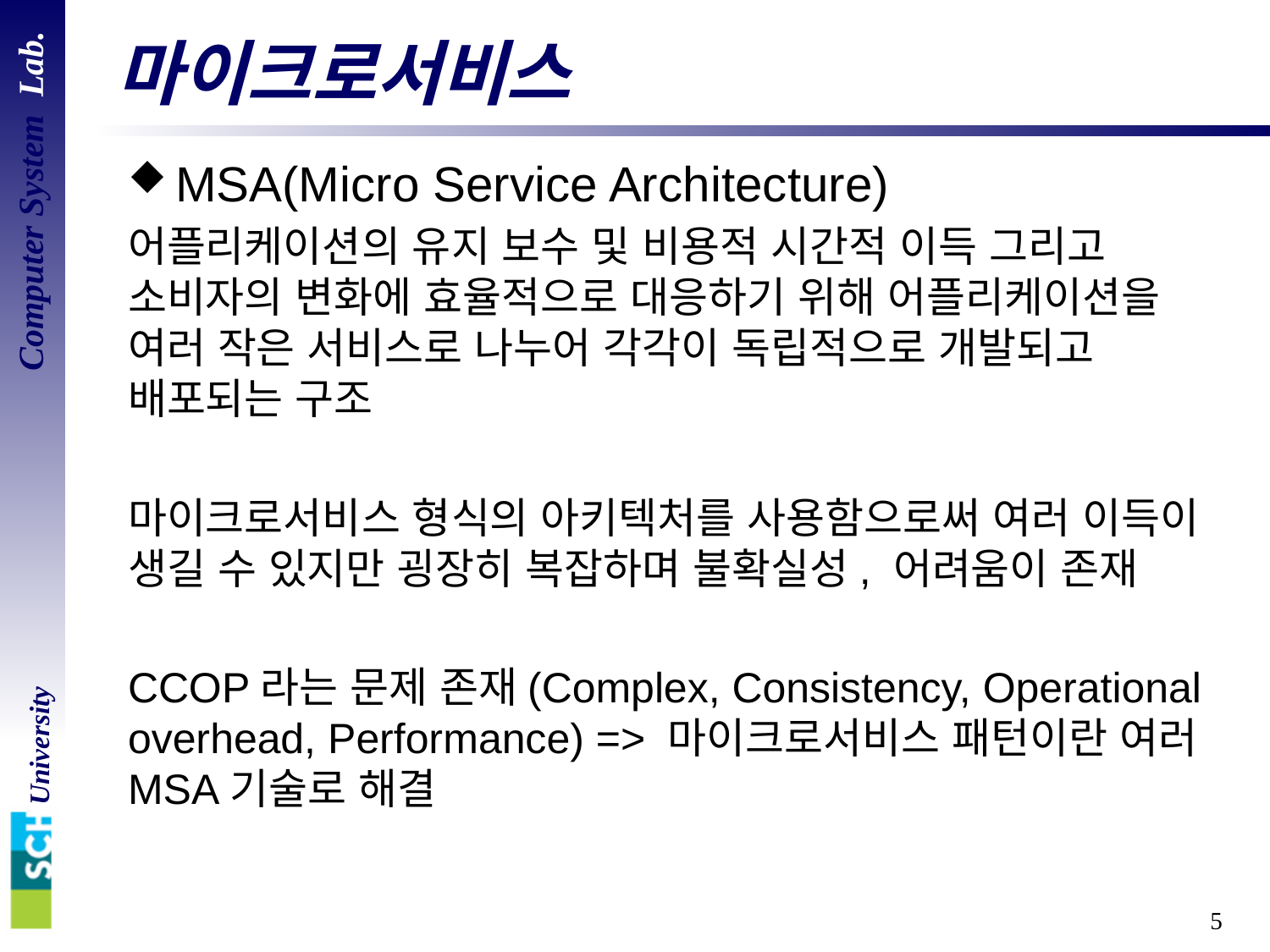

# 마이크로서비스
MSA(Micro Service Architecture)
어플리케이션의 유지 보수 및 비용적 시간적 이득 그리고 소비자의 변화에 효율적으로 대응하기 위해 어플리케이션을 여러 작은 서비스로 나누어 각각이 독립적으로 개발되고 배포되는 구조

마이크로서비스 형식의 아키텍처를 사용함으로써 여러 이득이 생길 수 있지만 굉장히 복잡하며 불확실성, 어려움이 존재

CCOP라는 문제 존재(Complex, Consistency, Operational overhead, Performance) => 마이크로서비스 패턴이란 여러 MSA기술로 해결